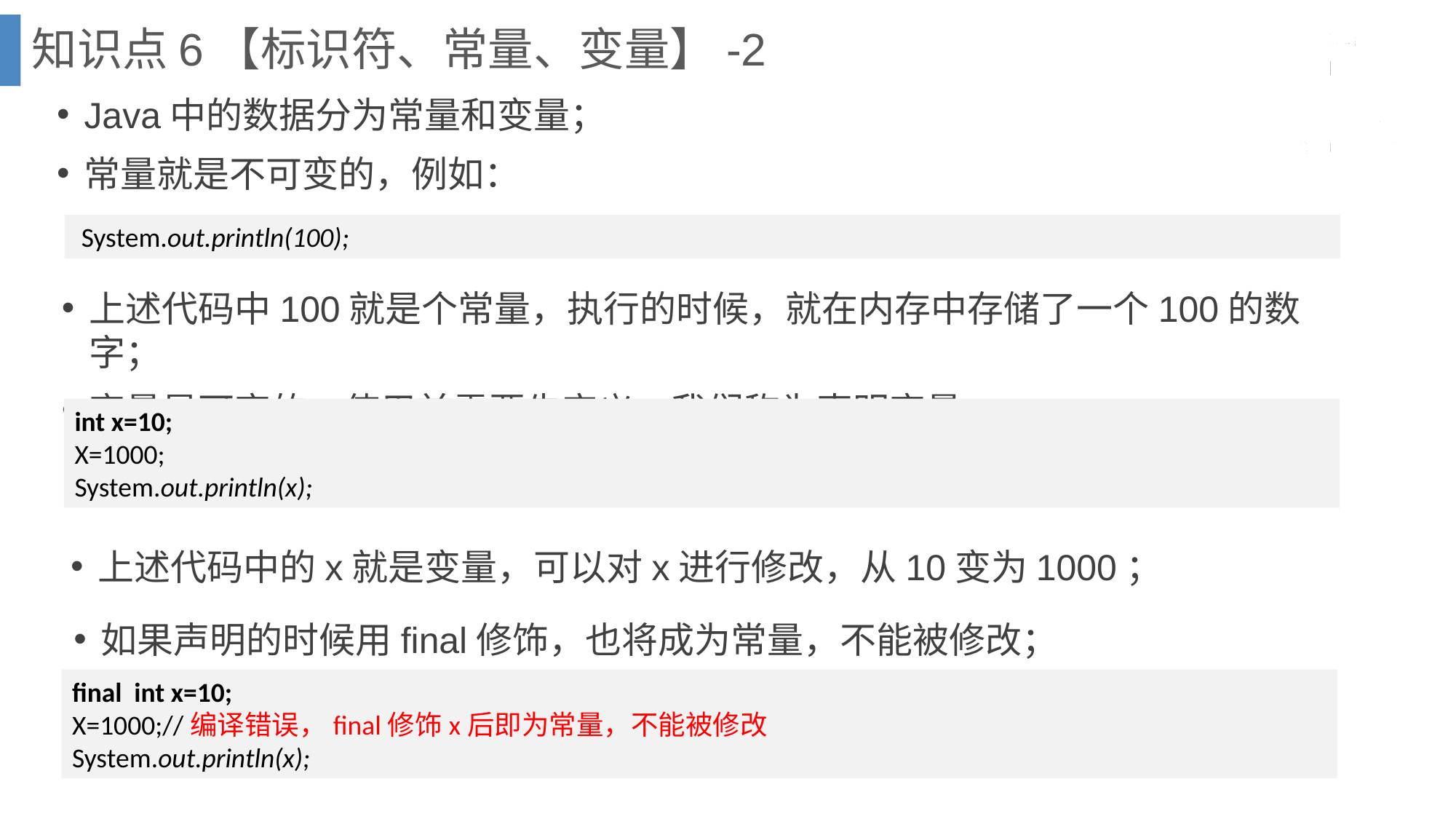

知识点6【标识符、常量、变量】-2
Java中的数据分为常量和变量；
常量就是不可变的，例如：
 System.out.println(100);
上述代码中100就是个常量，执行的时候，就在内存中存储了一个100的数字；
变量是可变的，使用前需要先定义，我们称为声明变量：
int x=10;
X=1000;
System.out.println(x);
上述代码中的x就是变量，可以对x进行修改，从10变为1000；
如果声明的时候用final修饰，也将成为常量，不能被修改；
final  int x=10;
X=1000;//编译错误，final修饰x后即为常量，不能被修改
System.out.println(x);